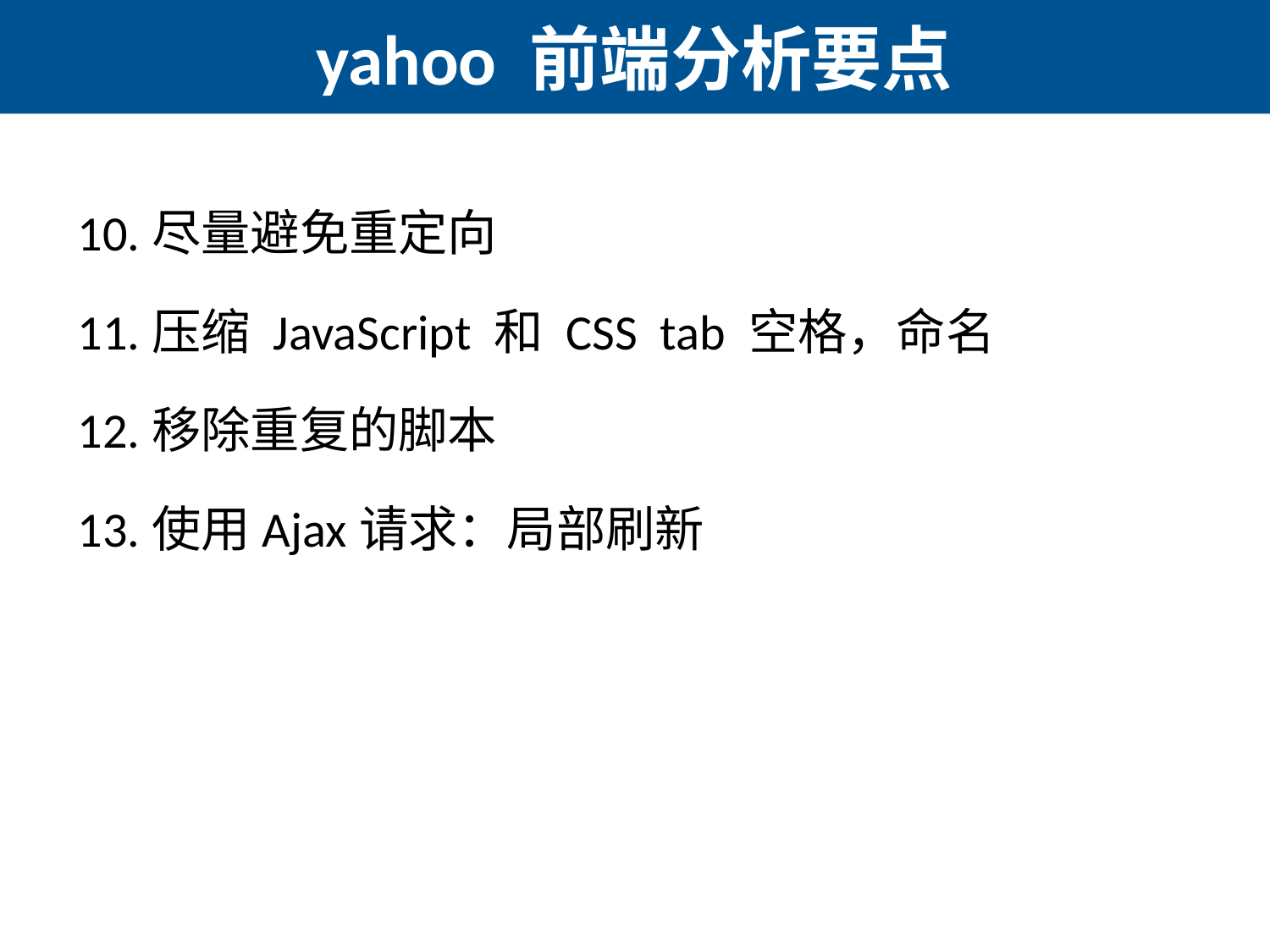

# yahoo 前端分析要点
10.尽量避免重定向
11.压缩 JavaScript 和 CSS  tab 空格，命名
12.移除重复的脚本
13.使用Ajax请求：局部刷新